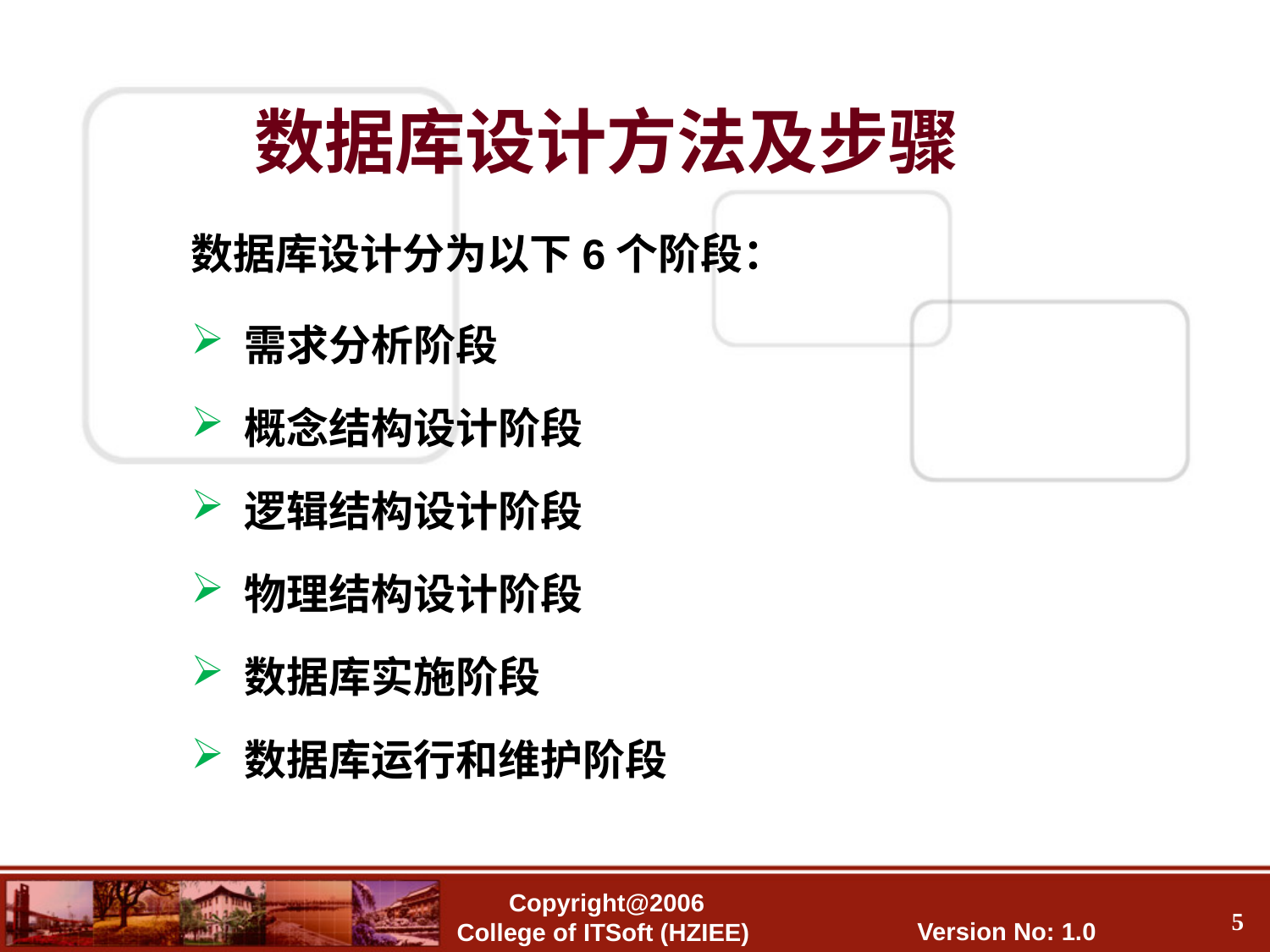

数据库设计方法及步骤
数据库设计分为以下6个阶段：
 需求分析阶段
 概念结构设计阶段
 逻辑结构设计阶段
 物理结构设计阶段
 数据库实施阶段
 数据库运行和维护阶段